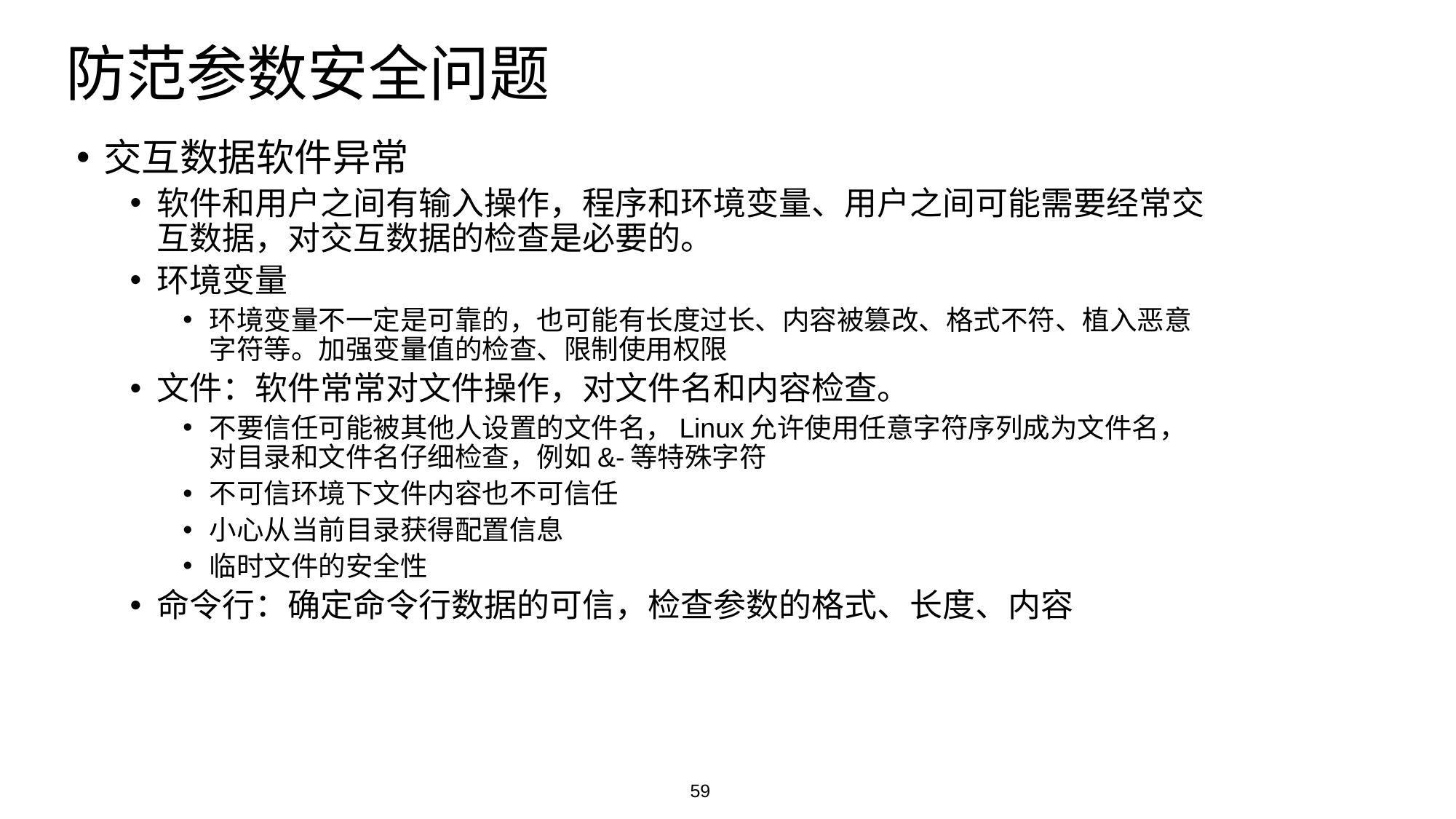

防范参数安全问题
交互数据软件异常
软件和用户之间有输入操作，程序和环境变量、用户之间可能需要经常交互数据，对交互数据的检查是必要的。
环境变量
环境变量不一定是可靠的，也可能有长度过长、内容被篡改、格式不符、植入恶意字符等。加强变量值的检查、限制使用权限
文件：软件常常对文件操作，对文件名和内容检查。
不要信任可能被其他人设置的文件名，Linux允许使用任意字符序列成为文件名，对目录和文件名仔细检查，例如&-等特殊字符
不可信环境下文件内容也不可信任
小心从当前目录获得配置信息
临时文件的安全性
命令行：确定命令行数据的可信，检查参数的格式、长度、内容
59